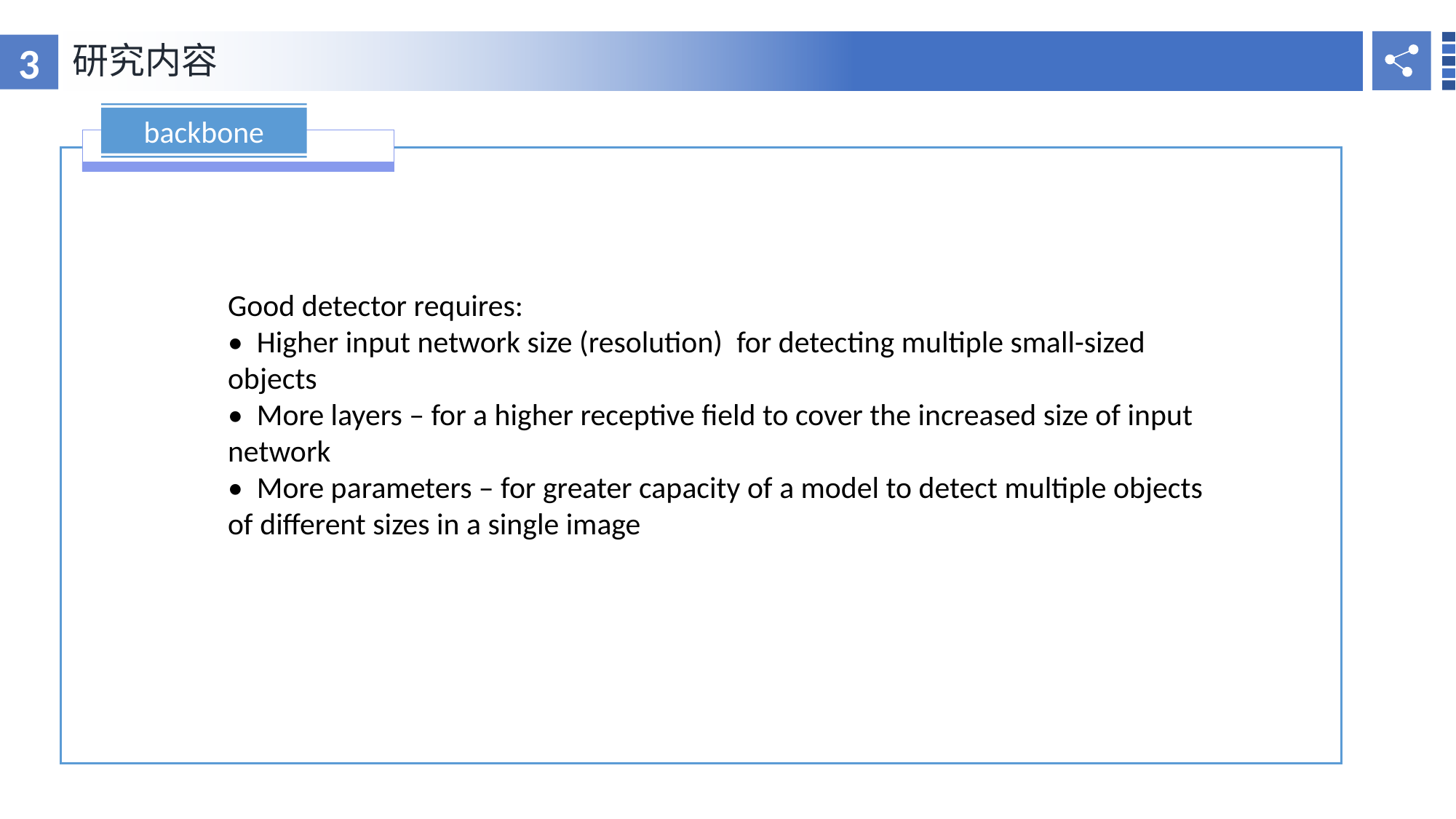

3

研究内容
RESEARCH BACKGROUND
backbone

Good detector requires:
•  Higher input network size (resolution)  for detecting multiple small-sized objects
•  More layers – for a higher receptive field to cover the increased size of input network
•  More parameters – for greater capacity of a model to detect multiple objects of different sizes in a single image